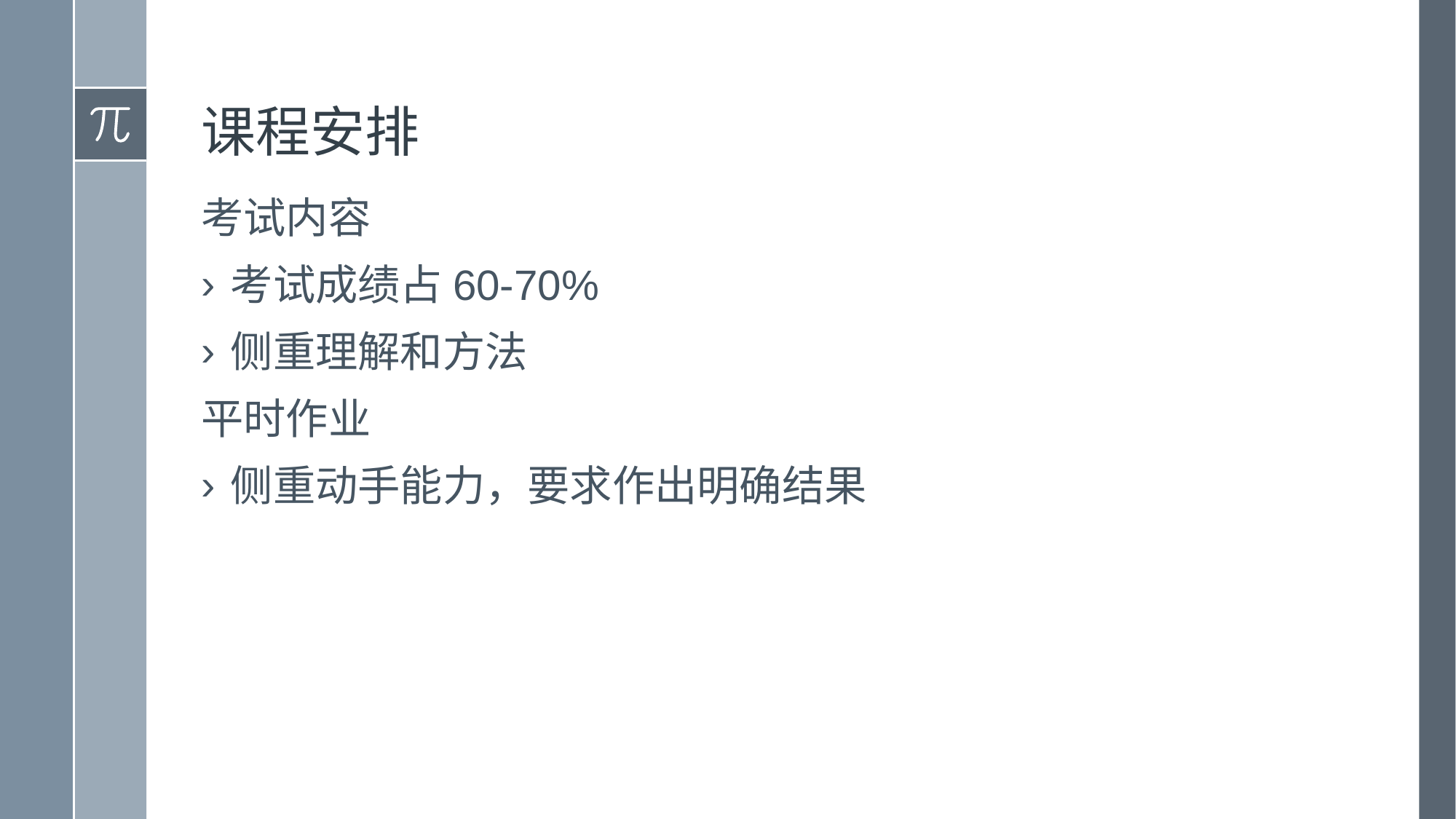

# 课程安排
考试内容
考试成绩占60-70%
侧重理解和方法
平时作业
侧重动手能力，要求作出明确结果